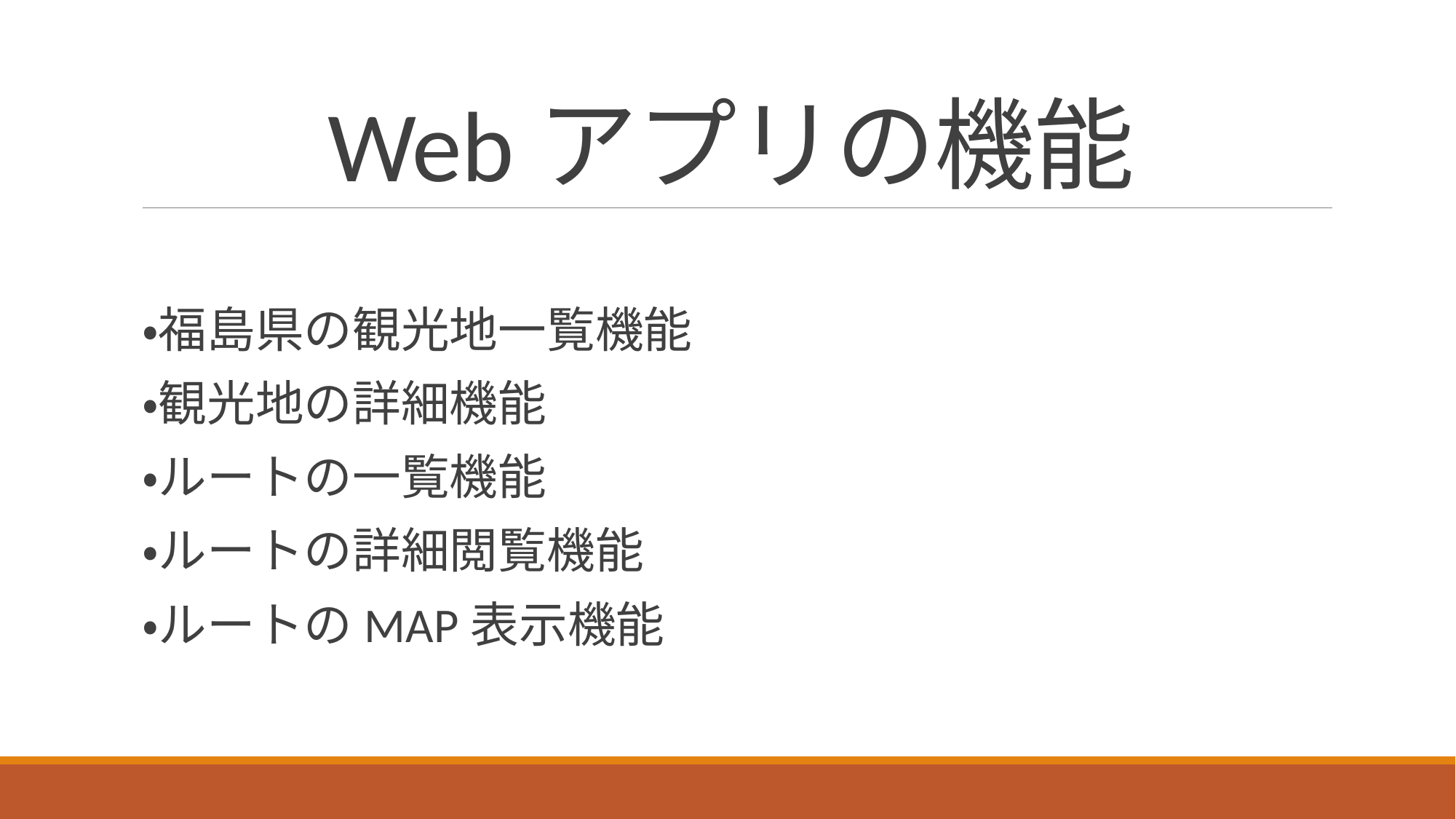

# Webアプリの機能

・福島県の観光地一覧機能
・観光地の詳細機能
・ルートの一覧機能
・ルートの詳細閲覧機能
・ルートのMAP表示機能